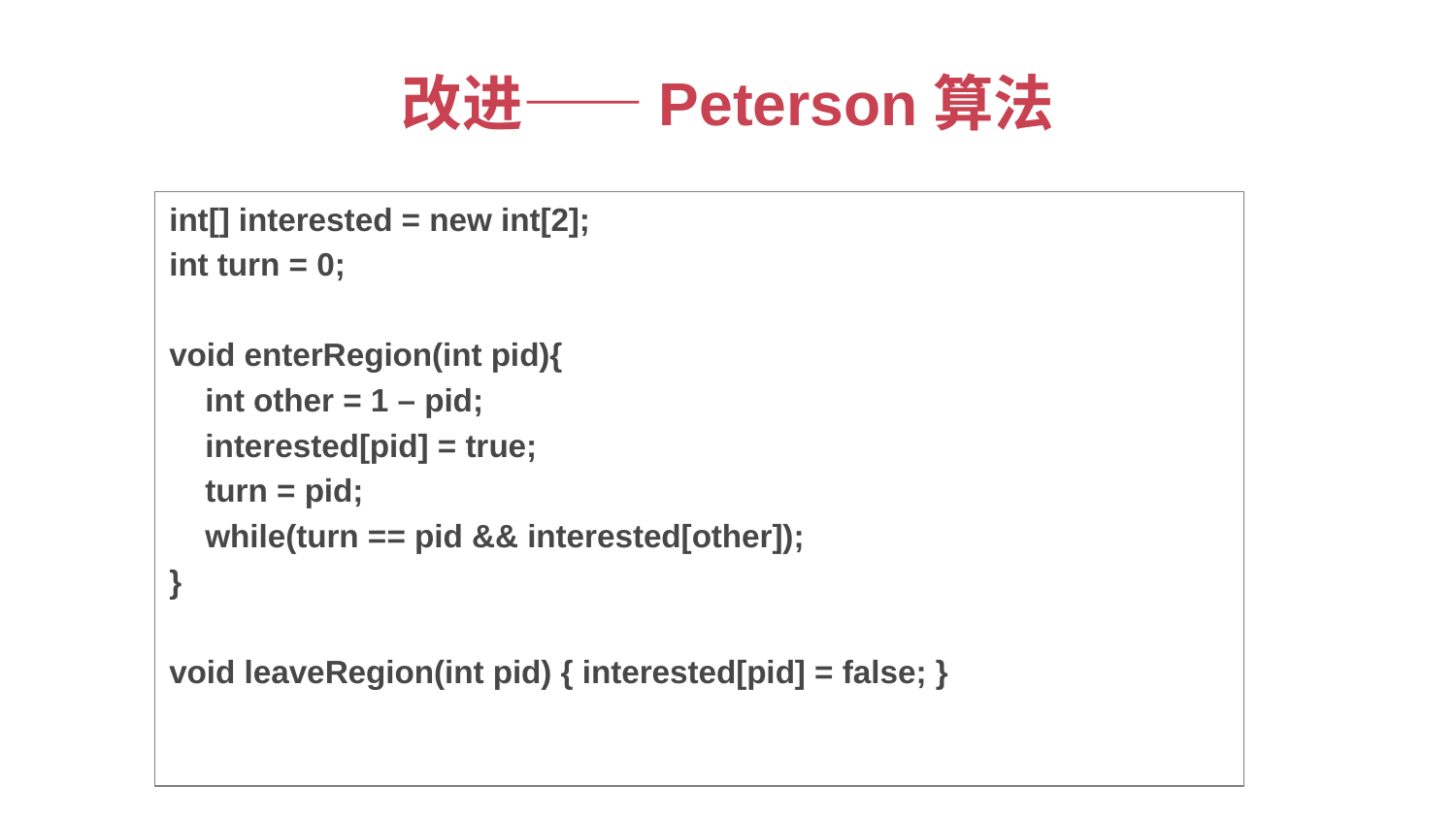

# 改进——Peterson算法
int[] interested = new int[2];
int turn = 0;

void enterRegion(int pid){
    int other = 1 – pid;
    interested[pid] = true;
    turn = pid;
    while(turn == pid && interested[other]);
}

void leaveRegion(int pid) { interested[pid] = false; }